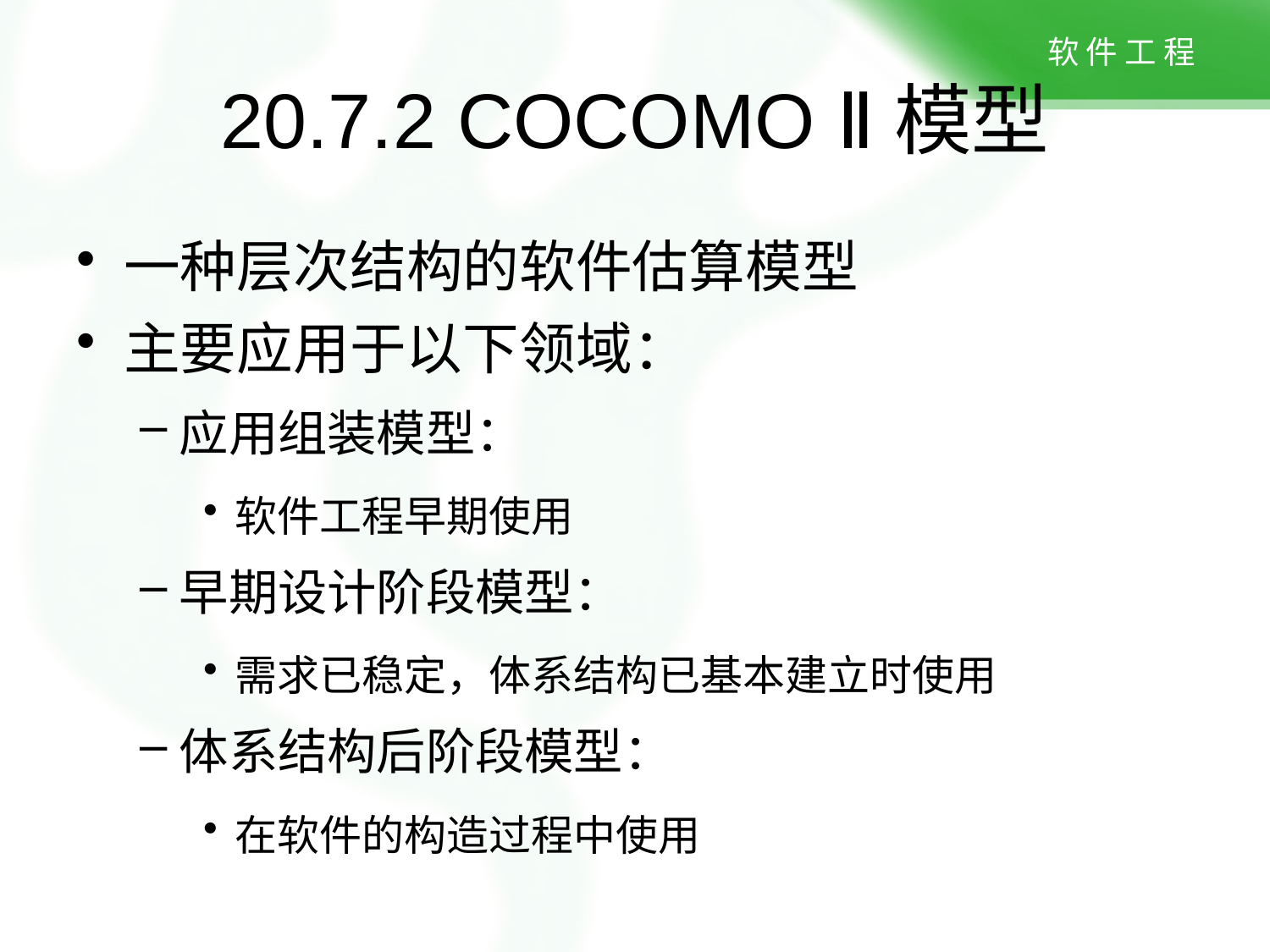

# 20.7.2 COCOMO Ⅱ模型
一种层次结构的软件估算模型
主要应用于以下领域：
应用组装模型：
软件工程早期使用
早期设计阶段模型：
需求已稳定，体系结构已基本建立时使用
体系结构后阶段模型：
在软件的构造过程中使用